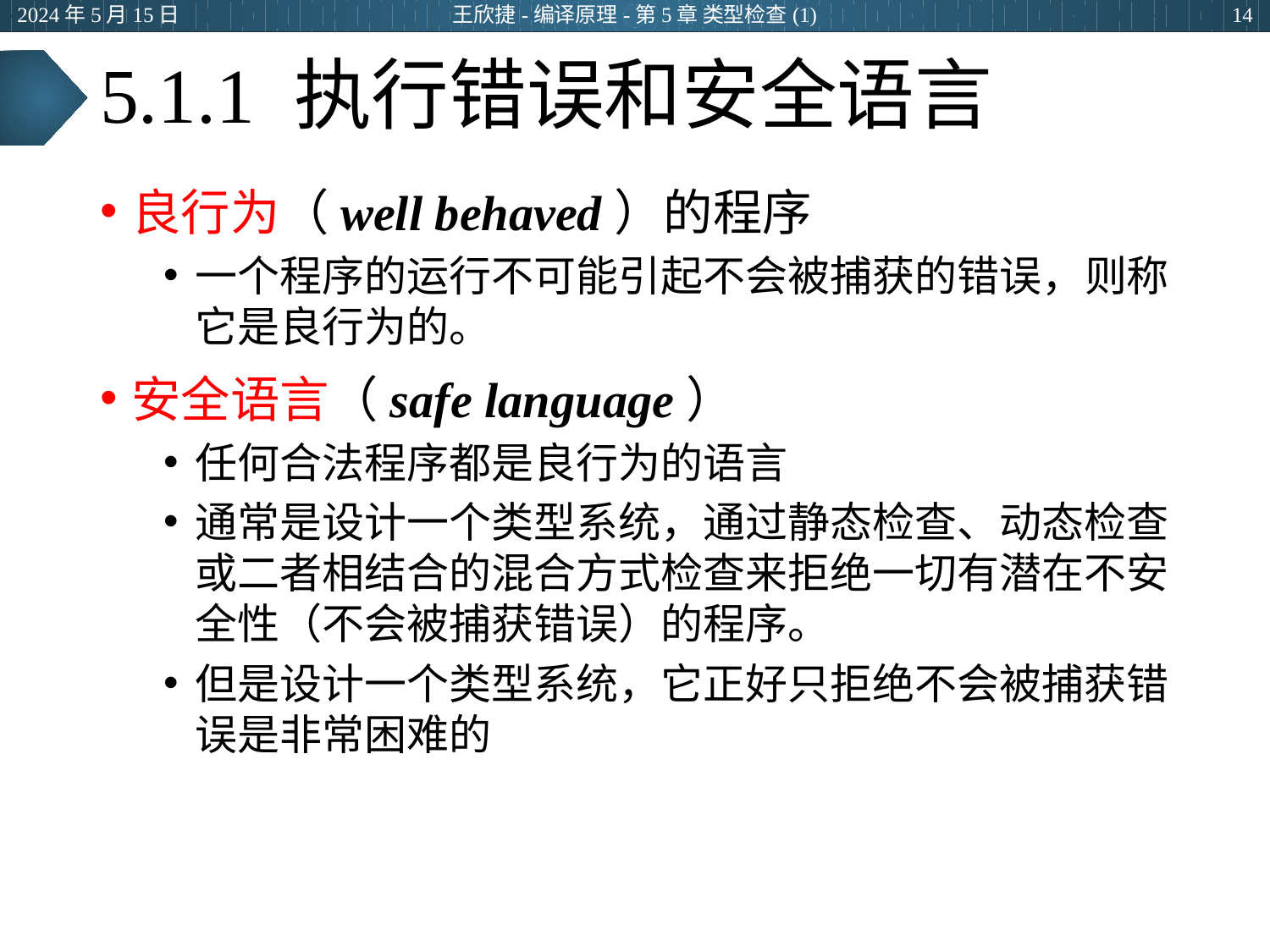

2024年5月15日
王欣捷-编译原理-第5章 类型检查(1)
14
# 5.1.1 执行错误和安全语言
良行为（well behaved）的程序
一个程序的运行不可能引起不会被捕获的错误，则称它是良行为的。
安全语言（safe language）
任何合法程序都是良行为的语言
通常是设计一个类型系统，通过静态检查、动态检查或二者相结合的混合方式检查来拒绝一切有潜在不安全性（不会被捕获错误）的程序。
但是设计一个类型系统，它正好只拒绝不会被捕获错误是非常困难的